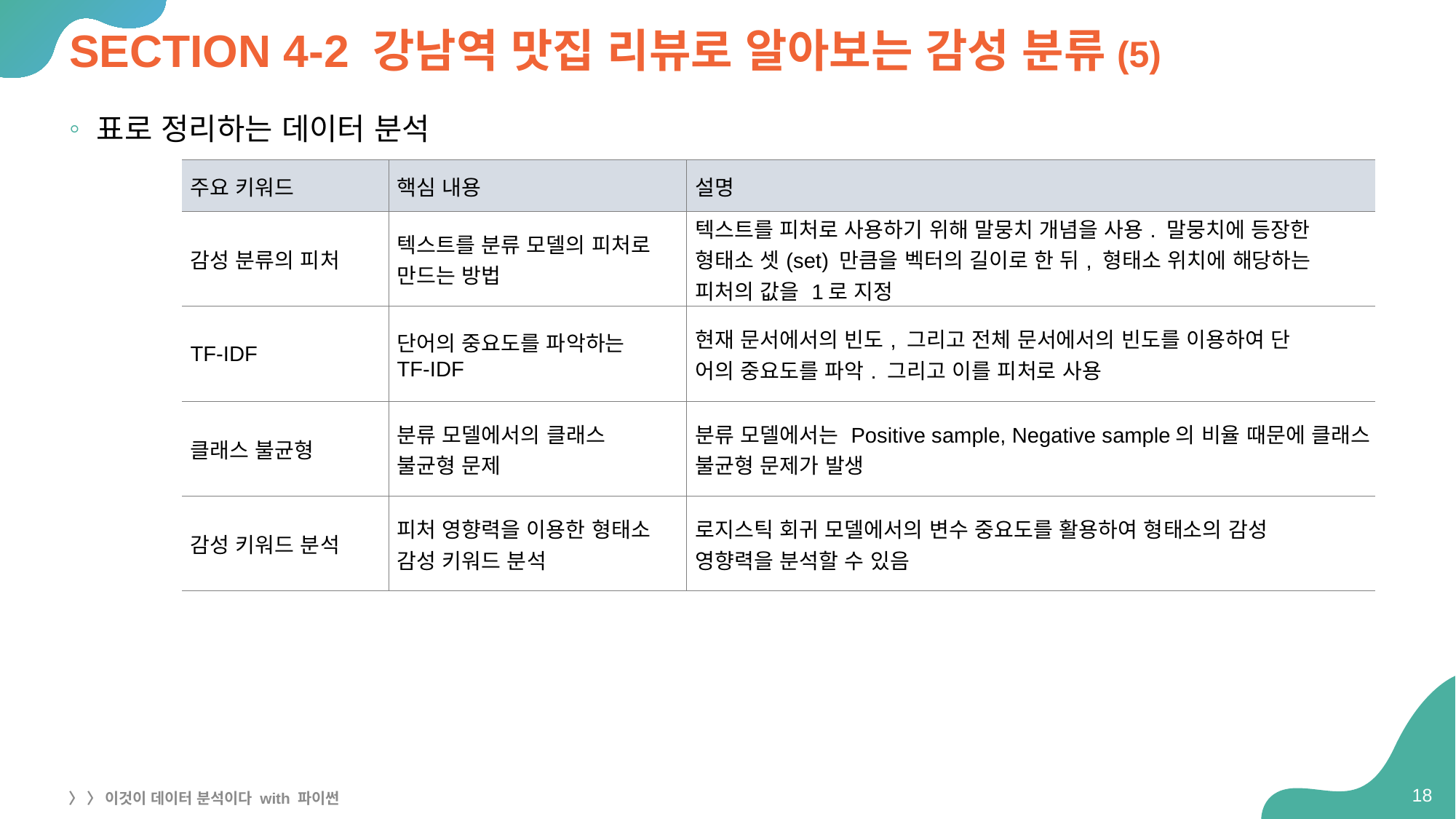

# SECTION 4-2 강남역 맛집 리뷰로 알아보는 감성 분류(5)
표로 정리하는 데이터 분석
| 주요 키워드 | 핵심 내용 | 설명 |
| --- | --- | --- |
| 감성 분류의 피처 | 텍스트를 분류 모델의 피처로 만드는 방법 | 텍스트를 피처로 사용하기 위해 말뭉치 개념을 사용. 말뭉치에 등장한 형태소 셋(set) 만큼을 벡터의 길이로 한 뒤, 형태소 위치에 해당하는 피처의 값을 1로 지정 |
| TF-IDF | 단어의 중요도를 파악하는 TF-IDF | 현재 문서에서의 빈도, 그리고 전체 문서에서의 빈도를 이용하여 단 어의 중요도를 파악. 그리고 이를 피처로 사용 |
| 클래스 불균형 | 분류 모델에서의 클래스 불균형 문제 | 분류 모델에서는 Positive sample, Negative sample의 비율 때문에 클래스 불균형 문제가 발생 |
| 감성 키워드 분석 | 피처 영향력을 이용한 형태소 감성 키워드 분석 | 로지스틱 회귀 모델에서의 변수 중요도를 활용하여 형태소의 감성 영향력을 분석할 수 있음 |
18
〉 〉 이것이 데이터 분석이다 with 파이썬